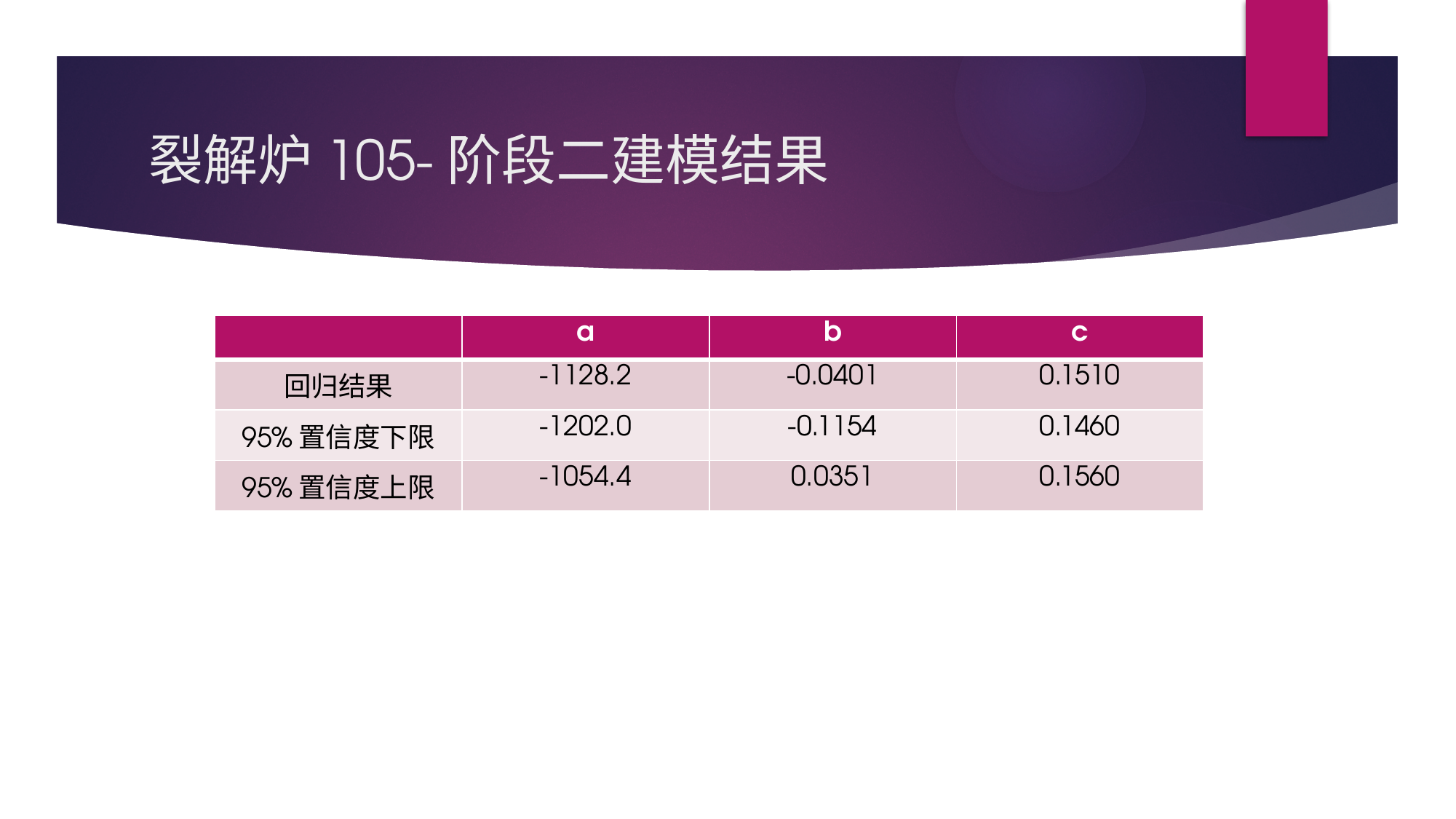

# 裂解炉105-阶段二建模结果
|  | a | b | c |
| --- | --- | --- | --- |
| 回归结果 | -1128.2 | -0.0401 | 0.1510 |
| 95%置信度下限 | -1202.0 | -0.1154 | 0.1460 |
| 95%置信度上限 | -1054.4 | 0.0351 | 0.1560 |